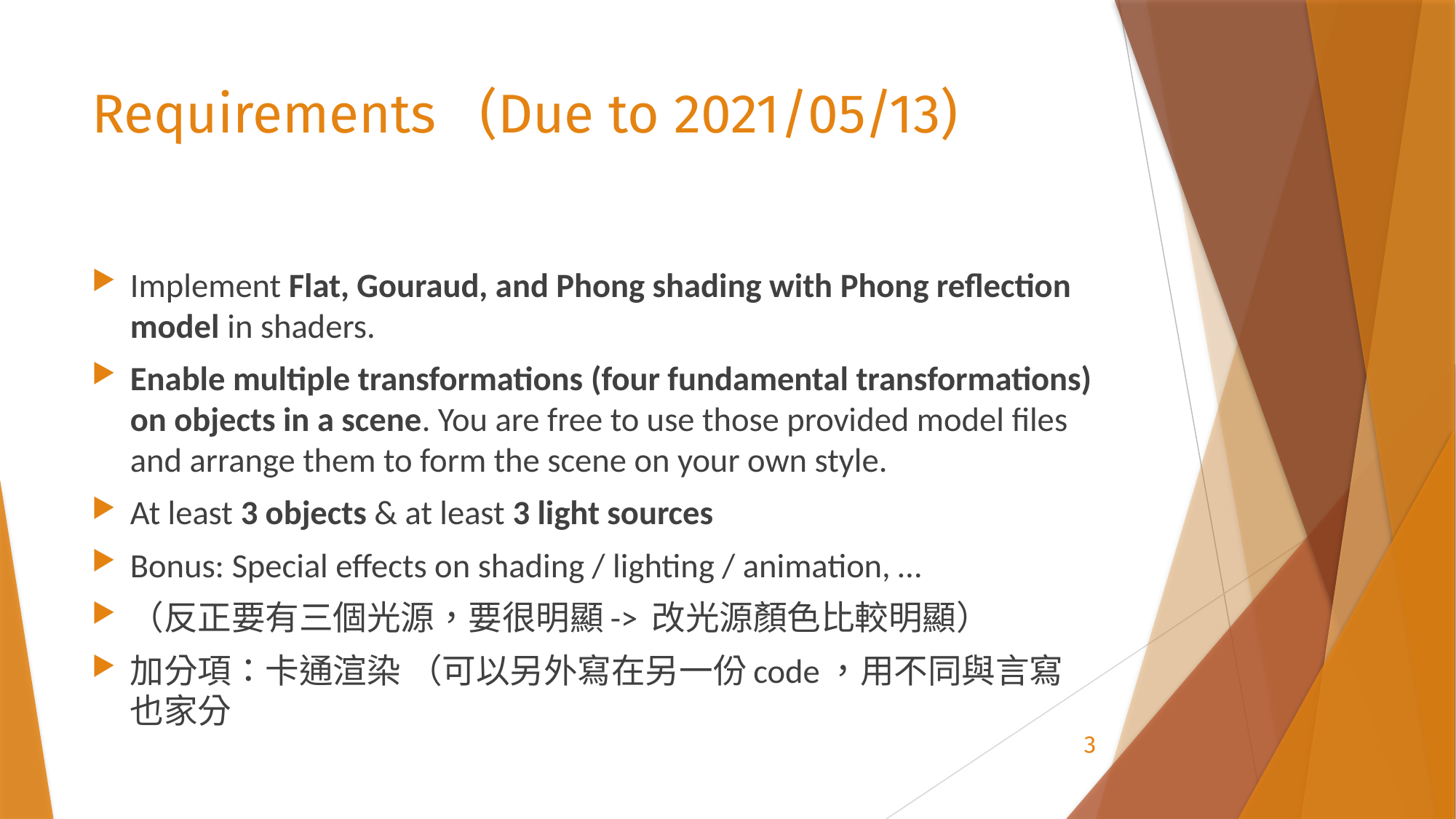

# Requirements   (Due to 2021/05/13)
Implement Flat, Gouraud, and Phong shading with Phong reflection model in shaders.
Enable multiple transformations (four fundamental transformations) on objects in a scene. You are free to use those provided model files and arrange them to form the scene on your own style.
At least 3 objects & at least 3 light sources
Bonus: Special effects on shading / lighting / animation, …
（反正要有三個光源，要很明顯-> 改光源顏色比較明顯）
加分項：卡通渲染 （可以另外寫在另一份code，用不同與言寫也家分

3